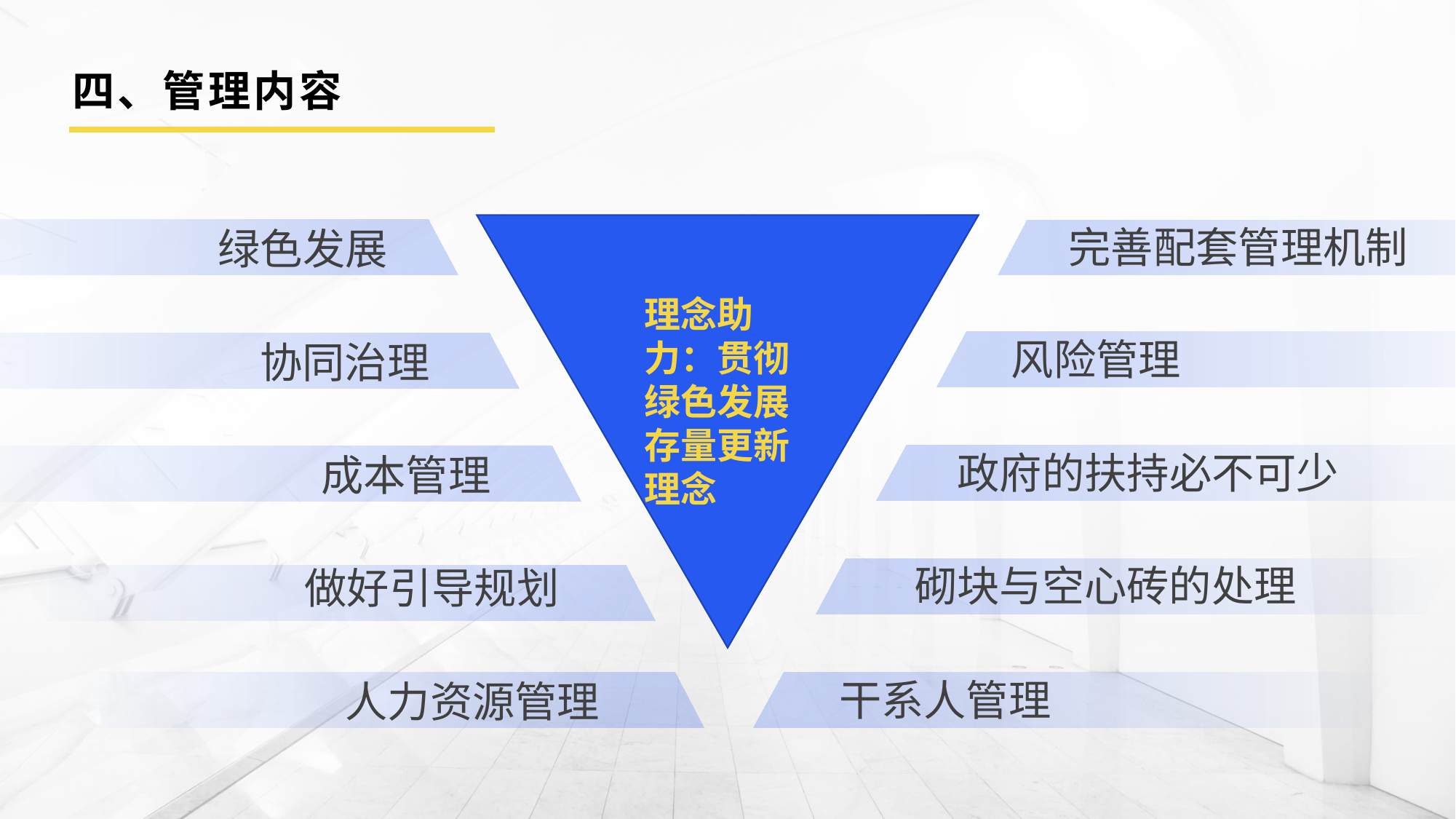

# 四、管理内容
 完善配套管理机制
 绿色发展

理念助力：贯彻绿色发展存量更新理念
风险管理
协同治理

政府的扶持必不可少
成本管理

砌块与空心砖的处理
 做好引导规划

干系人管理
人力资源管理